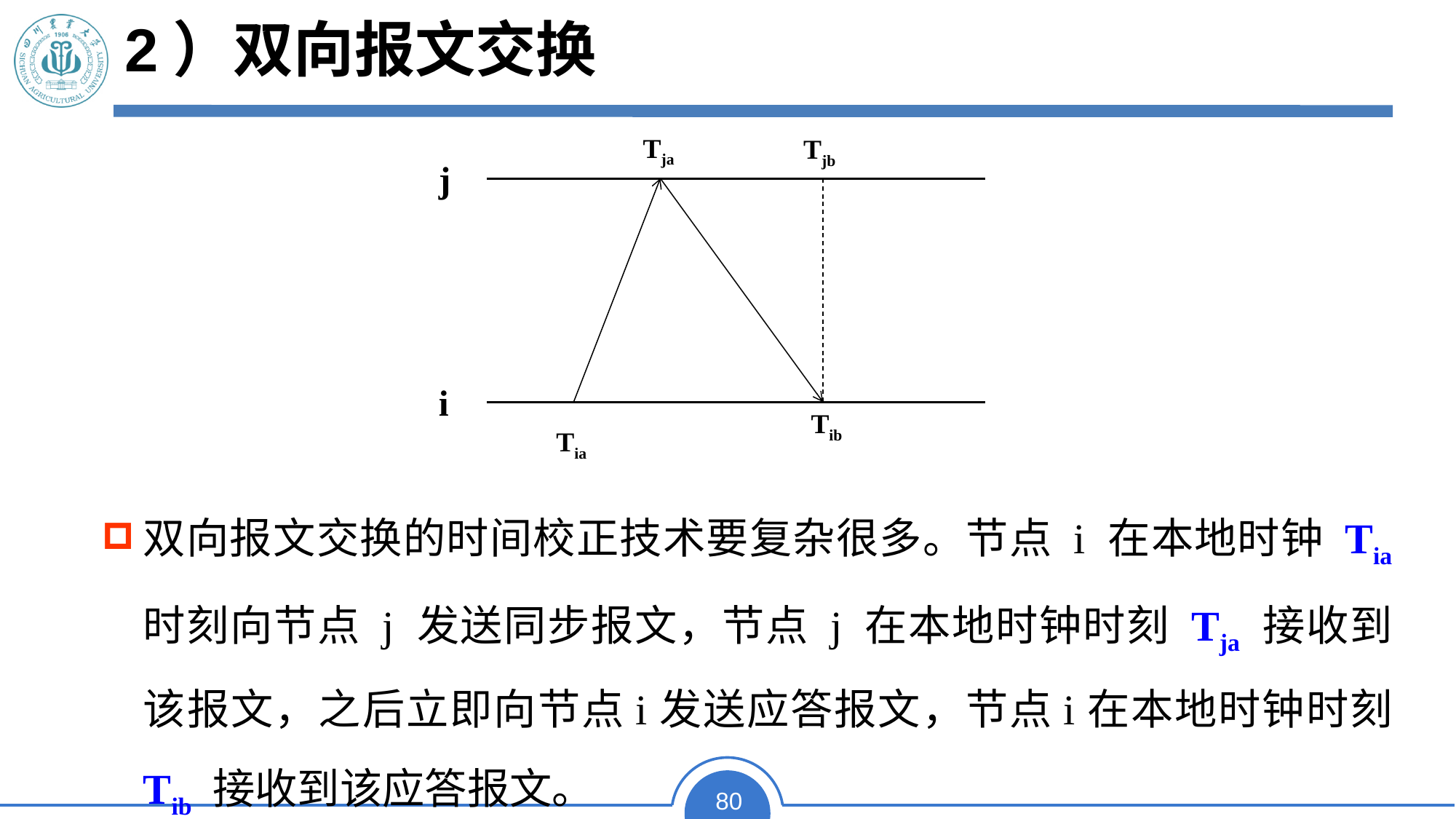

# 2）双向报文交换
Tja
Tjb
j
i
Tib
Tia
双向报文交换的时间校正技术要复杂很多。节点 i 在本地时钟 Tia 时刻向节点 j 发送同步报文，节点 j 在本地时钟时刻 Tja 接收到该报文，之后立即向节点i发送应答报文，节点i在本地时钟时刻 Tib 接收到该应答报文。